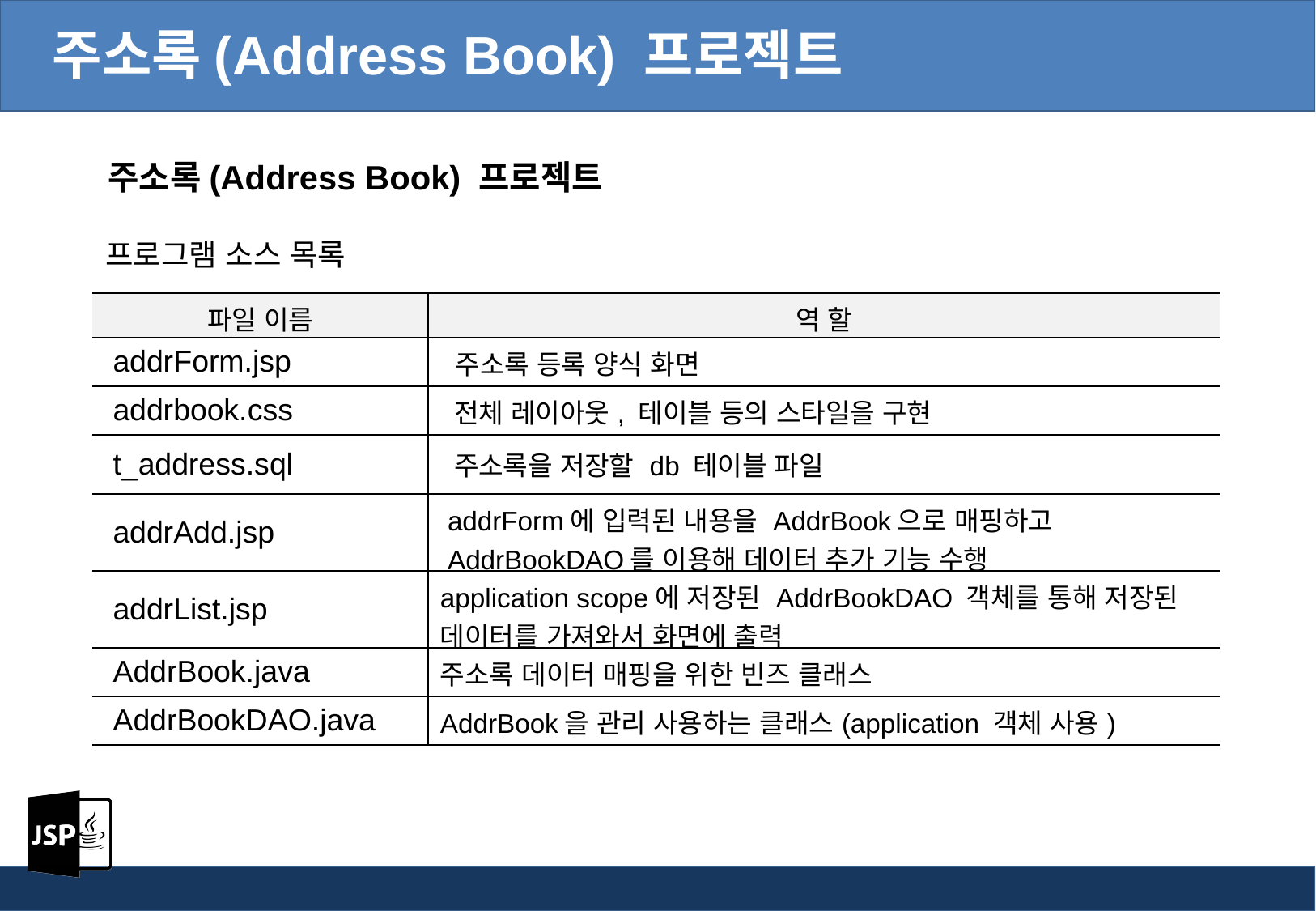

주소록(Address Book) 프로젝트
주소록(Address Book) 프로젝트
프로그램 소스 목록
| 파일 이름 | 역 할 |
| --- | --- |
| addrForm.jsp | 주소록 등록 양식 화면 |
| addrbook.css | 전체 레이아웃, 테이블 등의 스타일을 구현 |
| t\_address.sql | 주소록을 저장할 db 테이블 파일 |
| addrAdd.jsp | addrForm에 입력된 내용을 AddrBook으로 매핑하고 AddrBookDAO를 이용해 데이터 추가 기능 수행 |
| addrList.jsp | application scope에 저장된 AddrBookDAO 객체를 통해 저장된 데이터를 가져와서 화면에 출력 |
| AddrBook.java | 주소록 데이터 매핑을 위한 빈즈 클래스 |
| AddrBookDAO.java | AddrBook을 관리 사용하는 클래스(application 객체 사용) |